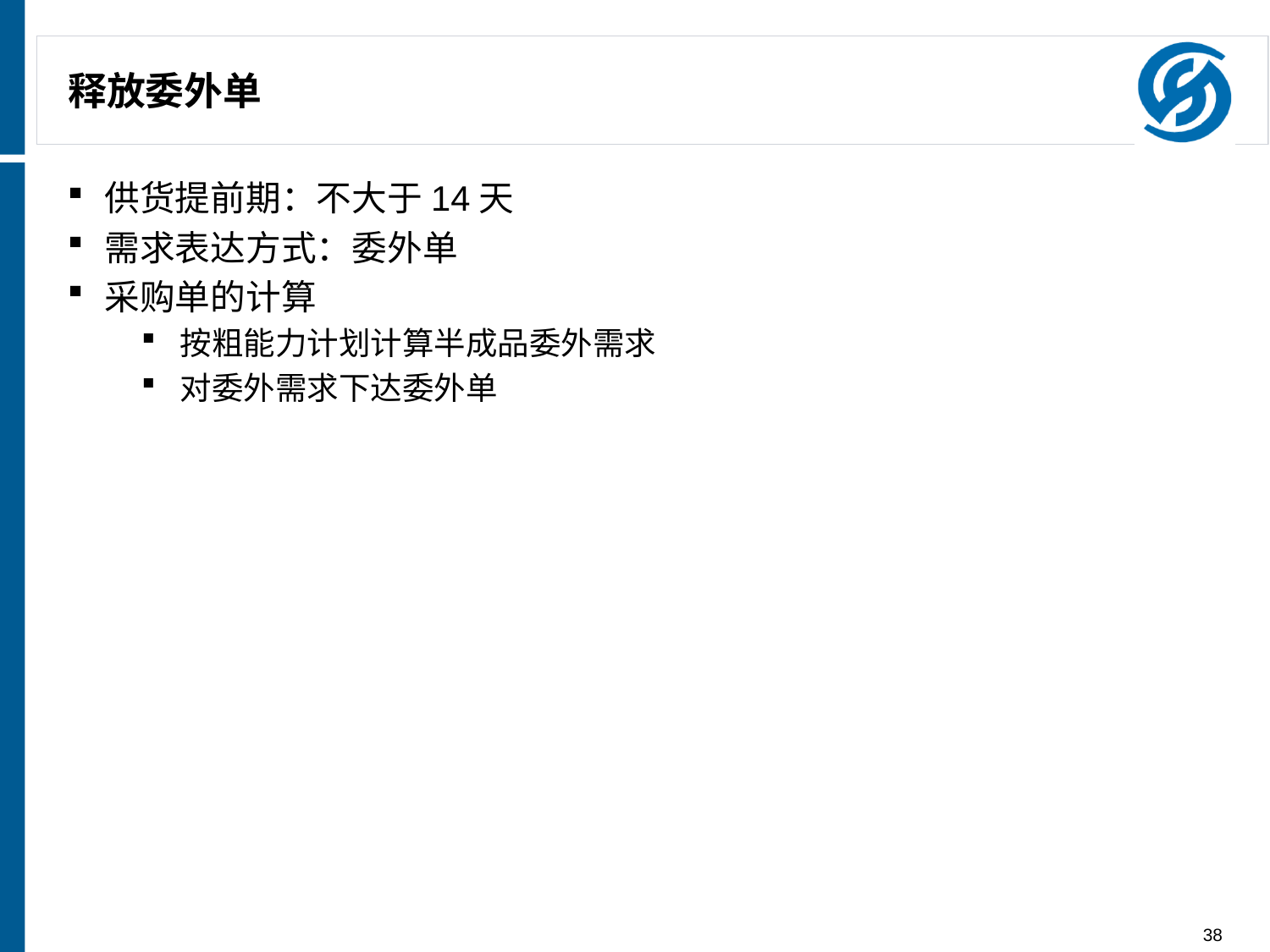

# 释放委外单
供货提前期：不大于14天
需求表达方式：委外单
采购单的计算
按粗能力计划计算半成品委外需求
对委外需求下达委外单
38